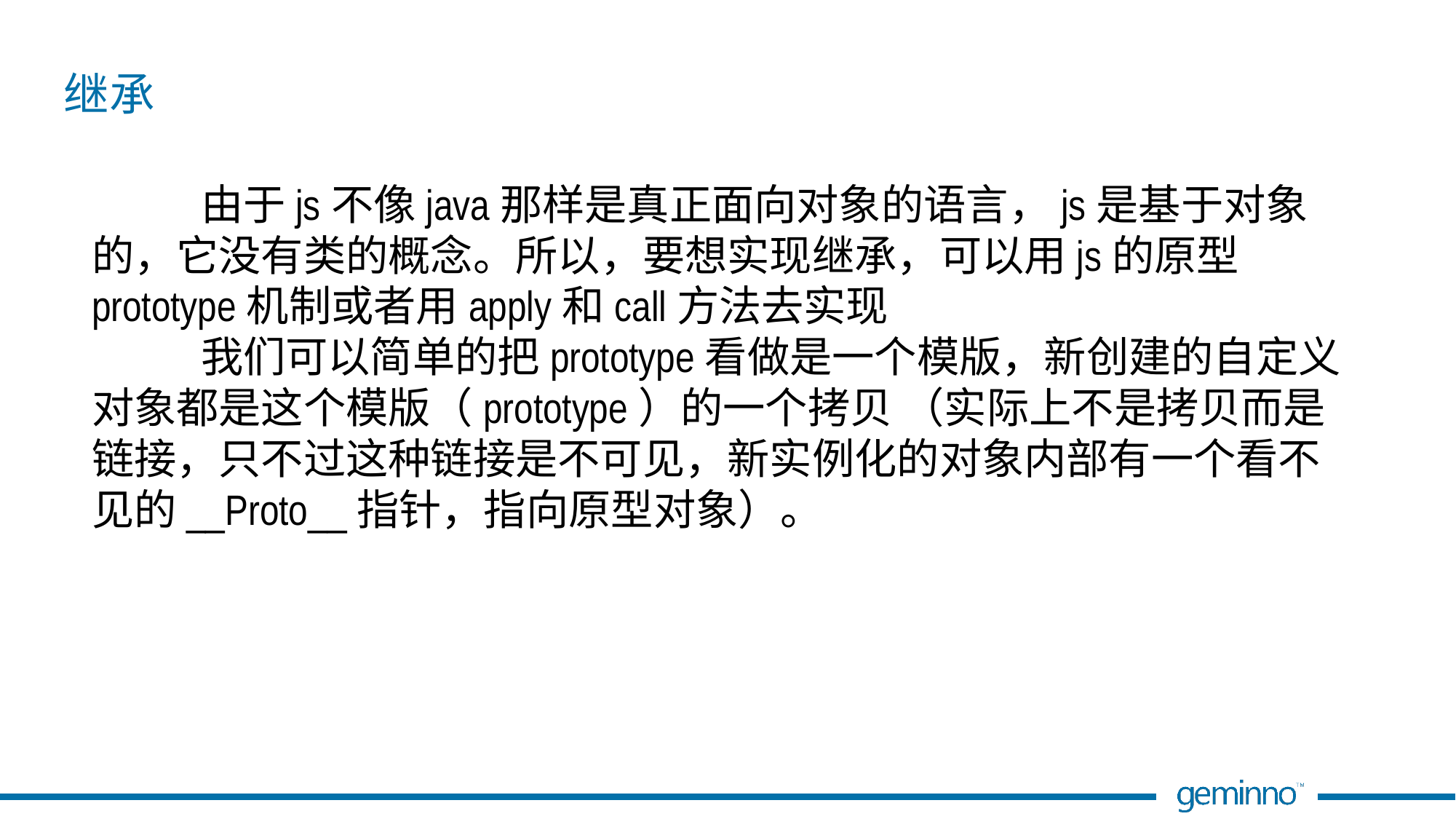

# 继承
	由于js不像java那样是真正面向对象的语言，js是基于对象的，它没有类的概念。所以，要想实现继承，可以用js的原型prototype机制或者用apply和call方法去实现
	我们可以简单的把prototype看做是一个模版，新创建的自定义对象都是这个模版（prototype）的一个拷贝 （实际上不是拷贝而是链接，只不过这种链接是不可见，新实例化的对象内部有一个看不见的__Proto__指针，指向原型对象）。